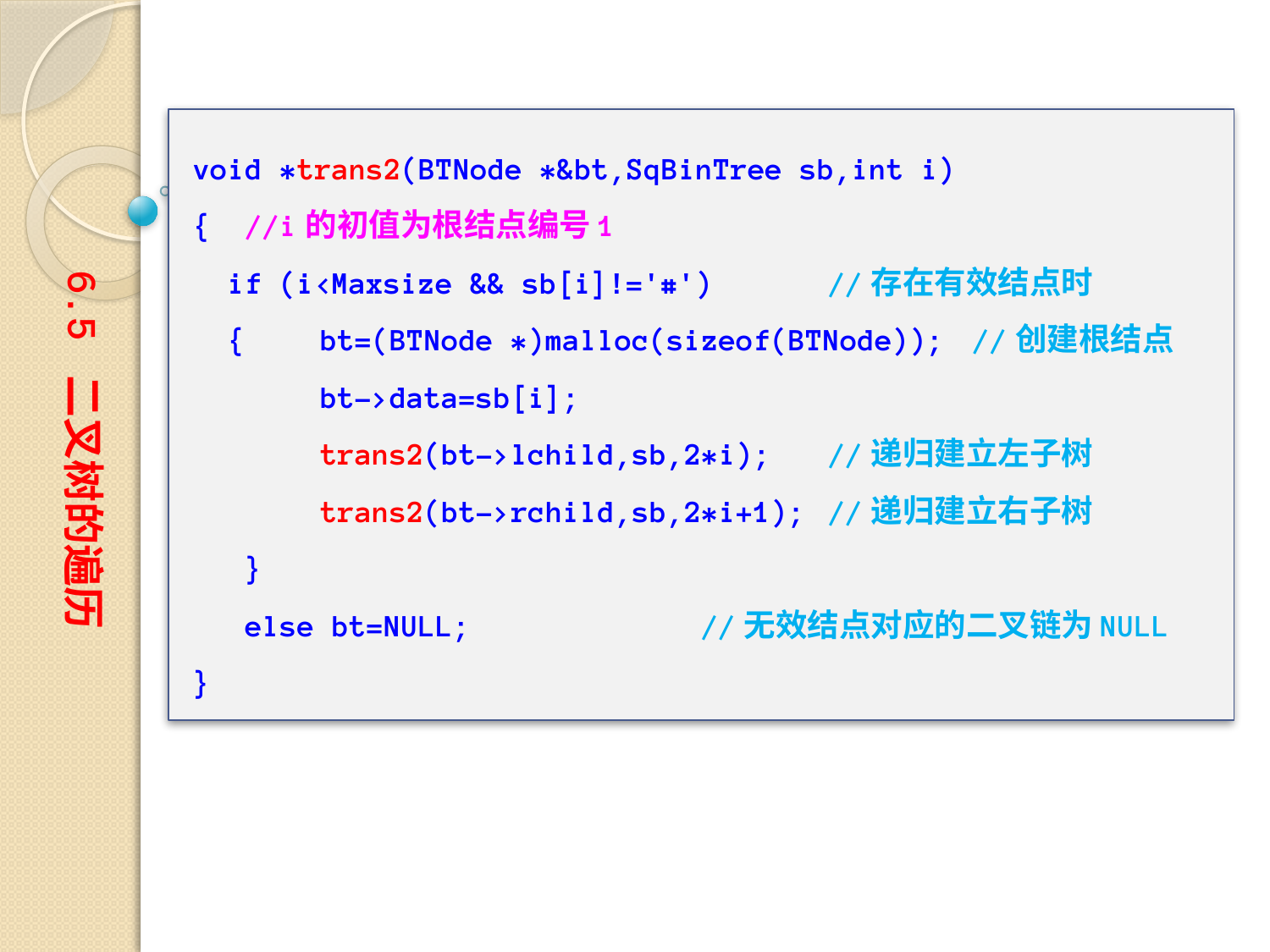

void *trans2(BTNode *&bt,SqBinTree sb,int i)
{  //i的初值为根结点编号1
  if (i<Maxsize && sb[i]!='#')	//存在有效结点时
  {	bt=(BTNode *)malloc(sizeof(BTNode));	 //创建根结点
	bt->data=sb[i];
	trans2(bt->lchild,sb,2*i);	//递归建立左子树
	trans2(bt->rchild,sb,2*i+1);	//递归建立右子树
   }
   else bt=NULL;		//无效结点对应的二叉链为NULL
}
6.5 二叉树的遍历